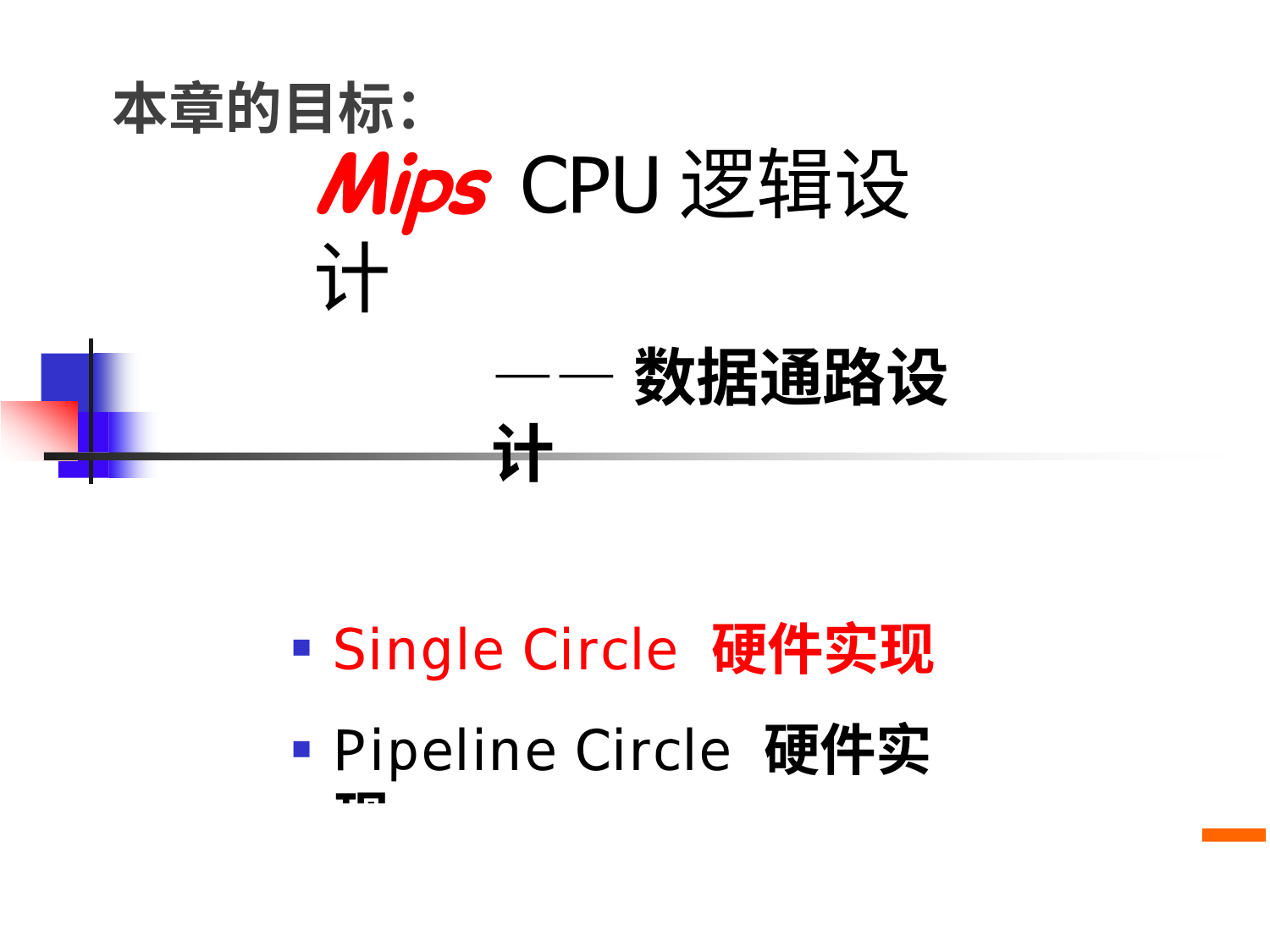

本章的目标：
# Mips CPU逻辑设计
——数据通路设计

Single Circle 硬件实现
Pipeline Circle 硬件实现

CS61C L221
Performance © UC  Regents
计算机原理 L09 Single Cycle 1 (1)